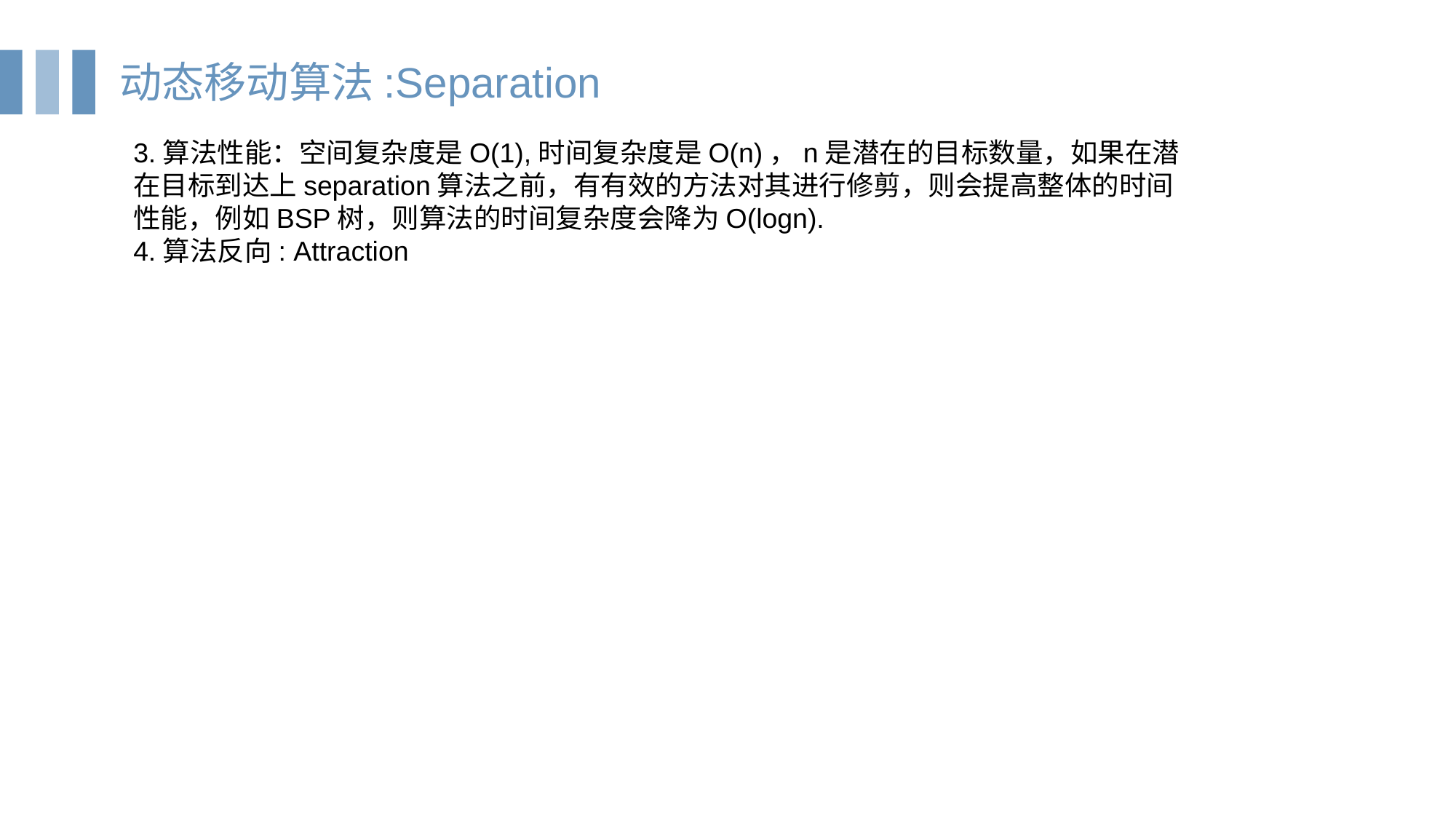

动态移动算法:Separation

3.算法性能：空间复杂度是O(1),时间复杂度是O(n)，n是潜在的目标数量，如果在潜在目标到达上separation算法之前，有有效的方法对其进行修剪，则会提高整体的时间性能，例如BSP树，则算法的时间复杂度会降为O(logn).
4.算法反向: Attraction

Add your  text here
lorem ipsum dolor sit amet, please add your text here, lorem ipsum dolor sit amet, please add your text here , lorem ipsum dolor sit amet, please add your text here